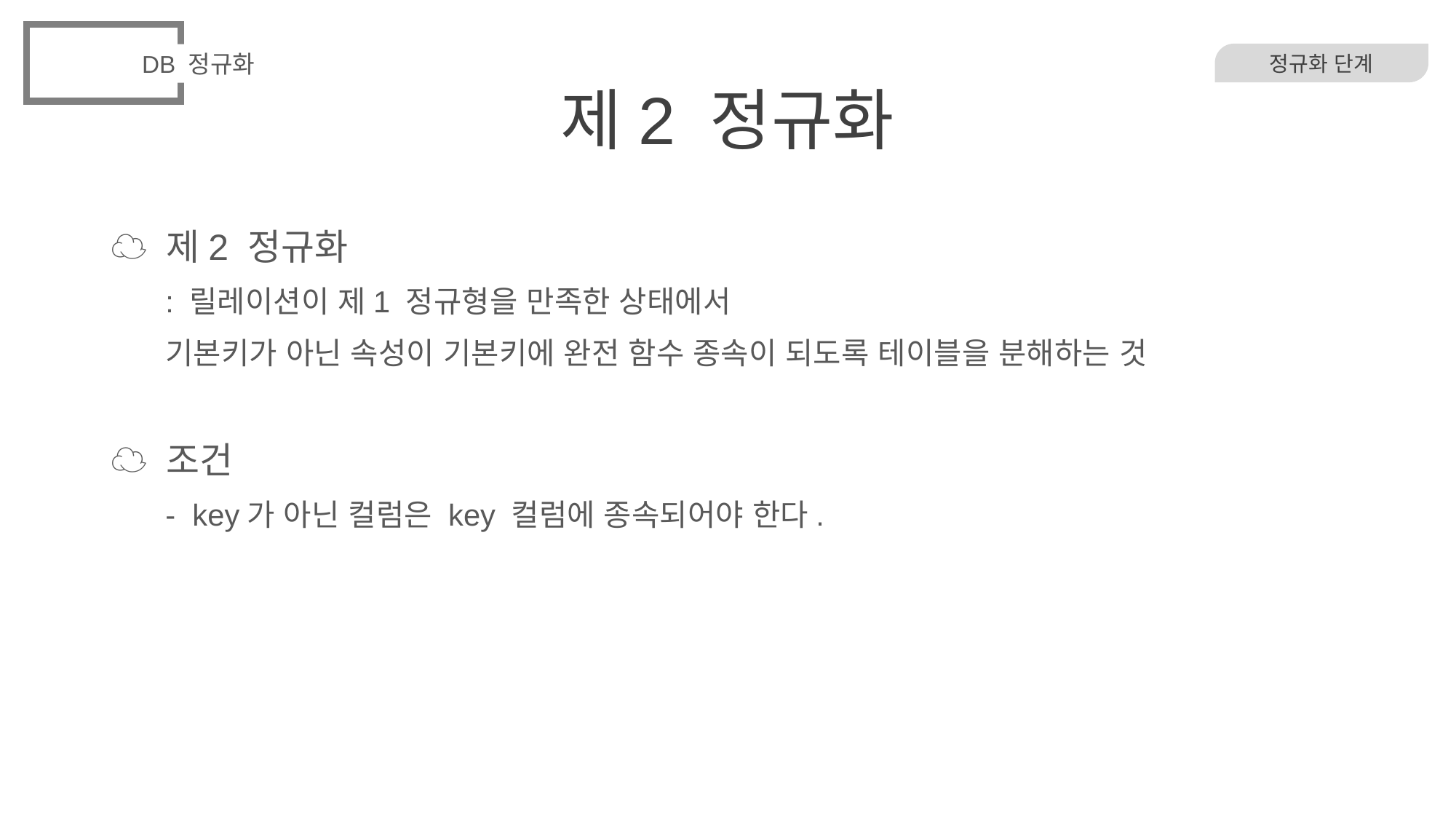

DB 정규화
# 제2 정규화
정규화 단계
☁ 제2 정규화
: 릴레이션이 제1 정규형을 만족한 상태에서
기본키가 아닌 속성이 기본키에 완전 함수 종속이 되도록 테이블을 분해하는 것

☁ 조건
-  key가 아닌 컬럼은 key 컬럼에 종속되어야 한다.